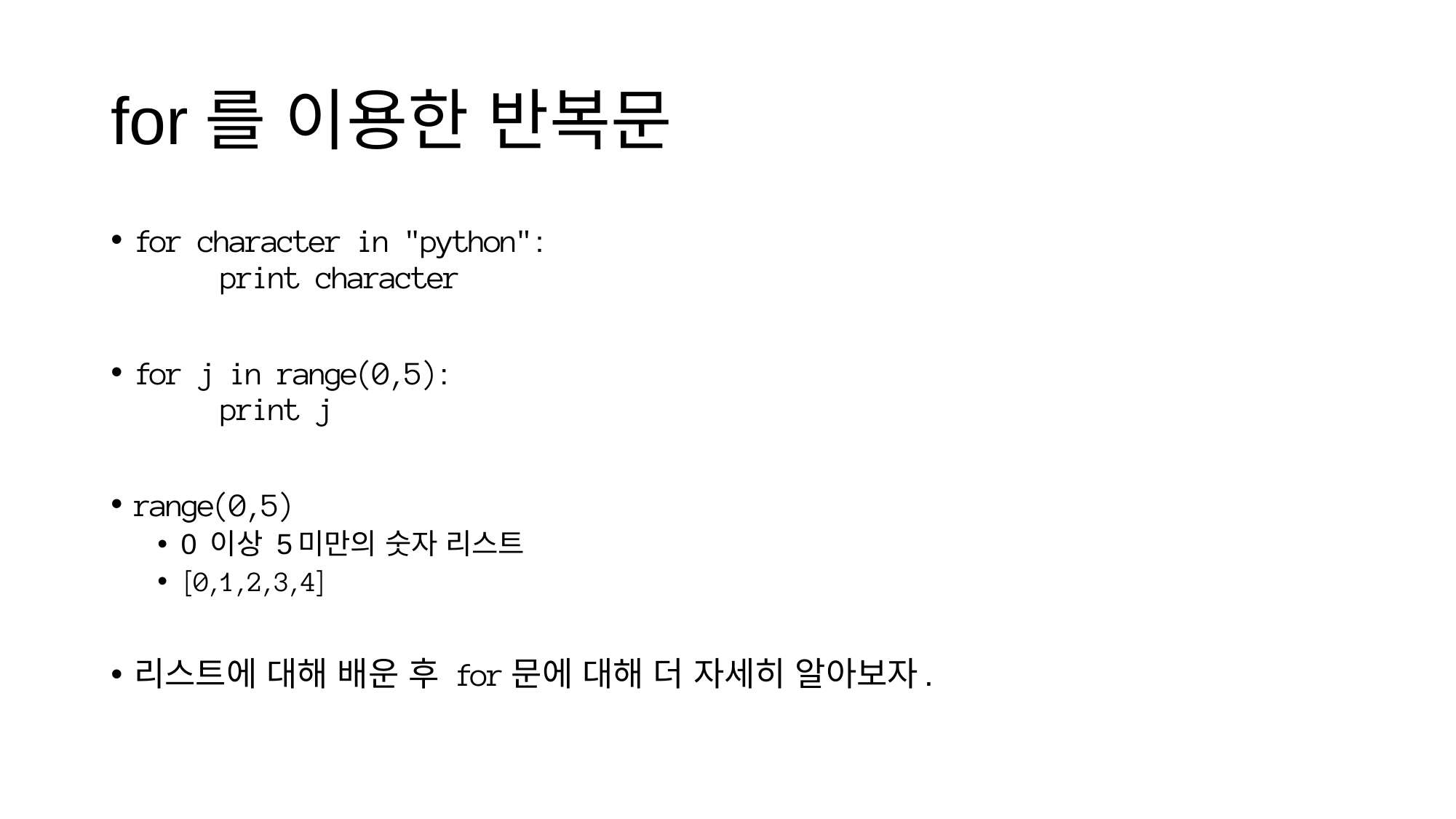

# for를 이용한 반복문
for character in "python":
	print character

for j in range(0,5):
	print j

range(0,5)
0 이상 5미만의 숫자 리스트
[0,1,2,3,4]

리스트에 대해 배운 후 for문에 대해 더 자세히 알아보자.